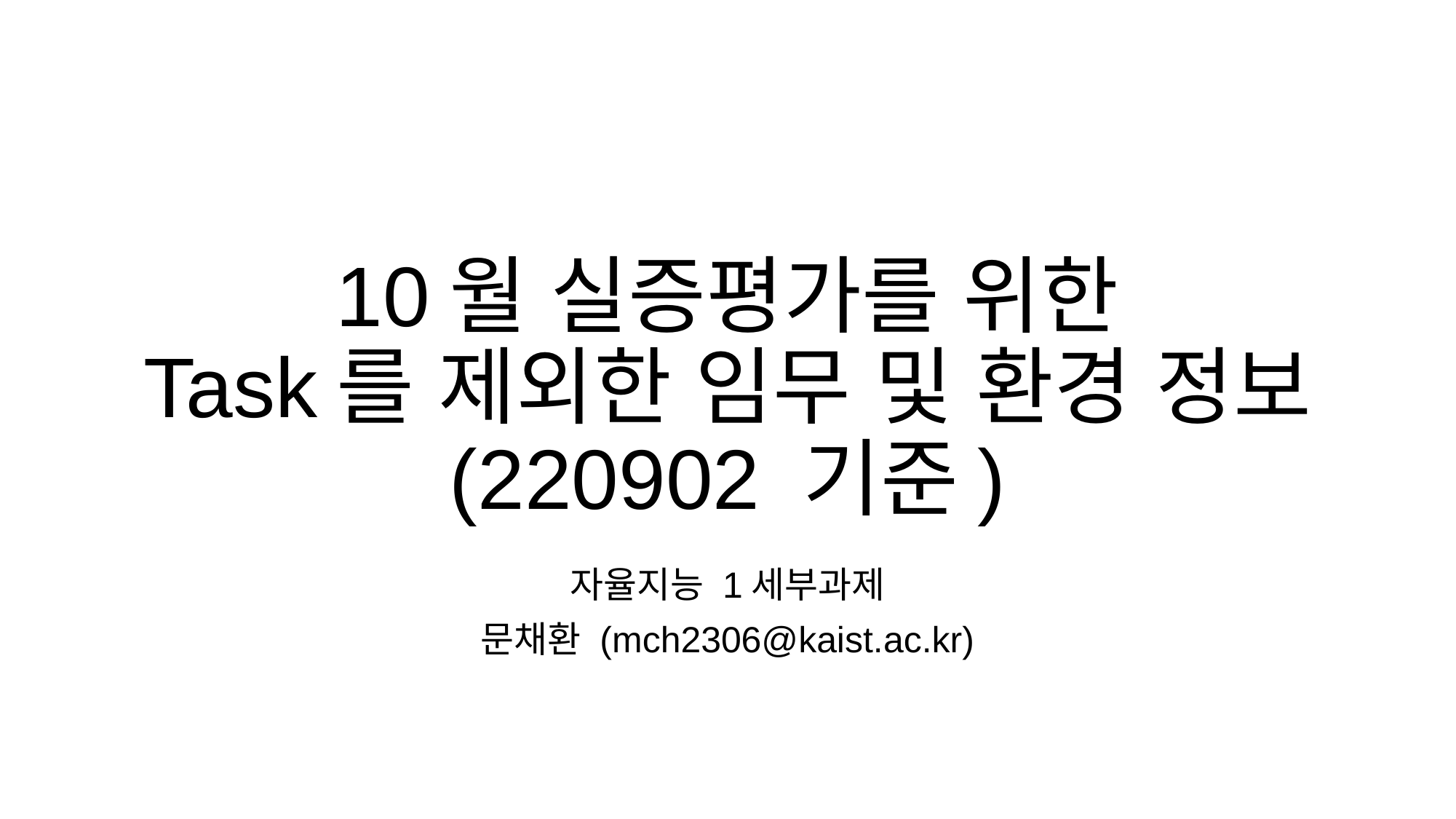

# 10월 실증평가를 위한 Task를 제외한 임무 및 환경 정보 (220902 기준)
자율지능 1세부과제
문채환 (mch2306@kaist.ac.kr)